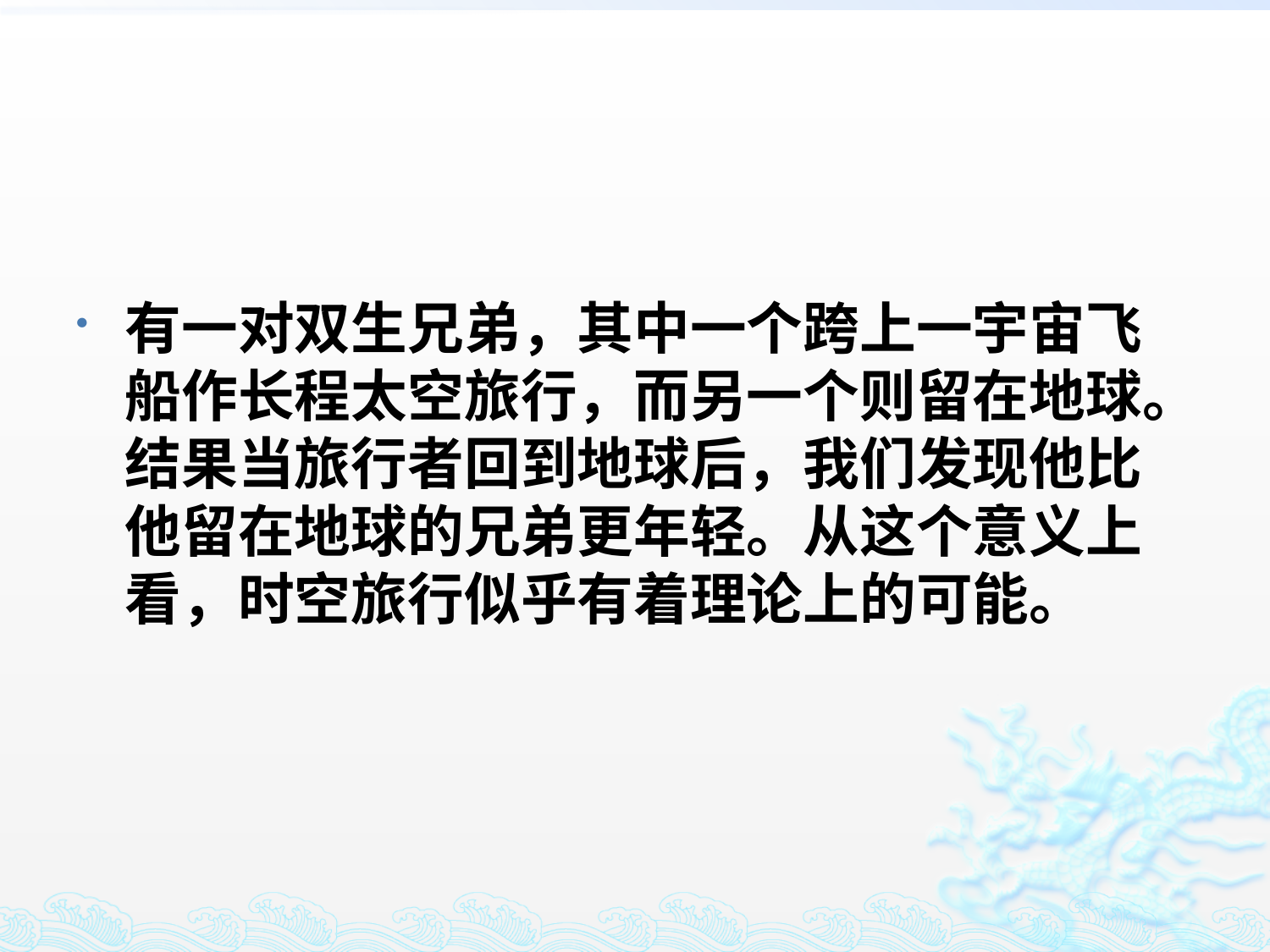

有一对双生兄弟，其中一个跨上一宇宙飞船作长程太空旅行，而另一个则留在地球。结果当旅行者回到地球后，我们发现他比他留在地球的兄弟更年轻。从这个意义上看，时空旅行似乎有着理论上的可能。